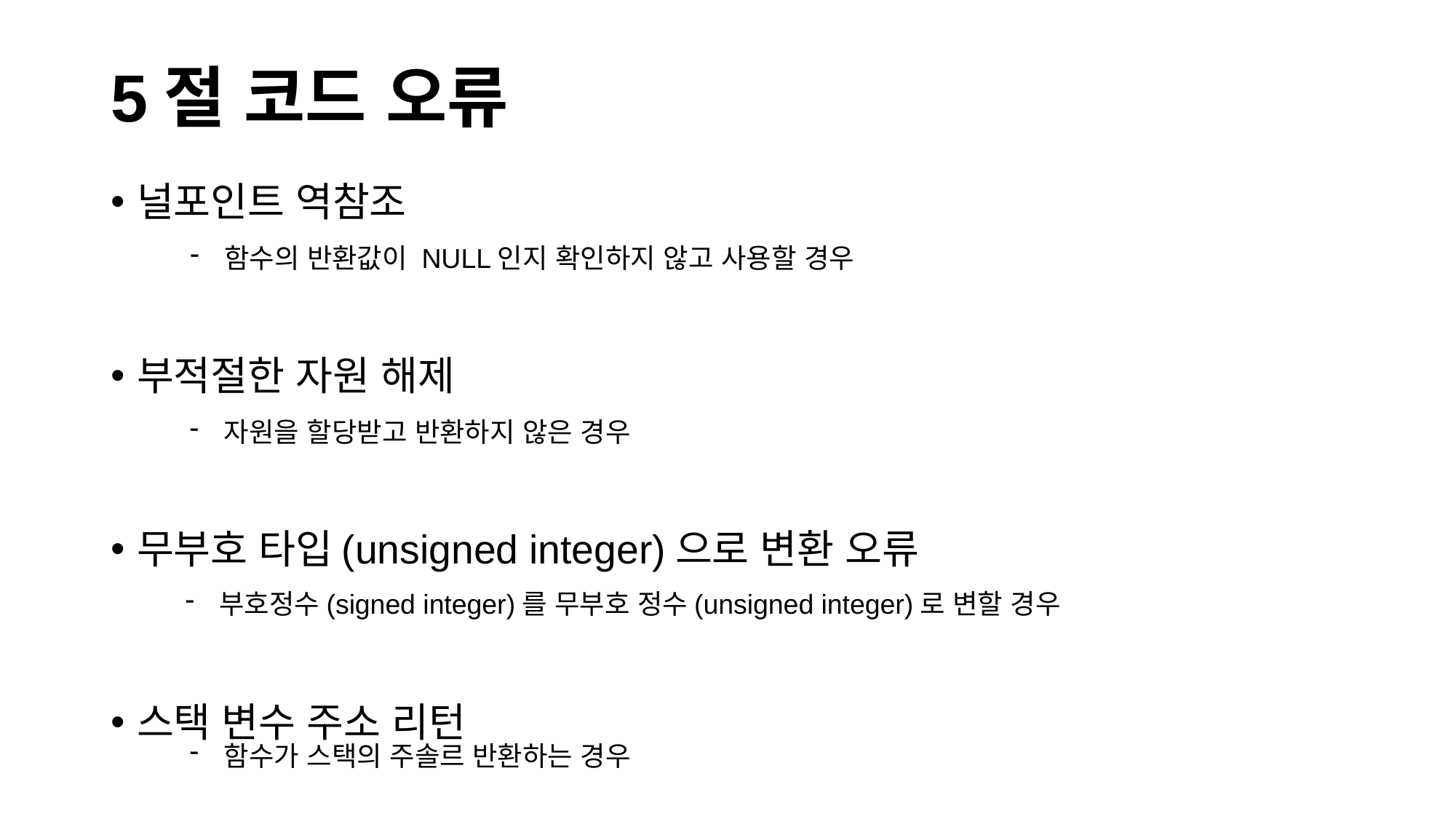

# 5절 코드 오류
널포인트 역참조

부적절한 자원 해제

무부호 타입(unsigned integer)으로 변환 오류

스택 변수 주소 리턴
함수의 반환값이 NULL인지 확인하지 않고 사용할 경우
자원을 할당받고 반환하지 않은 경우
부호정수(signed integer)를 무부호 정수(unsigned integer)로 변할 경우
함수가 스택의 주솔르 반환하는 경우